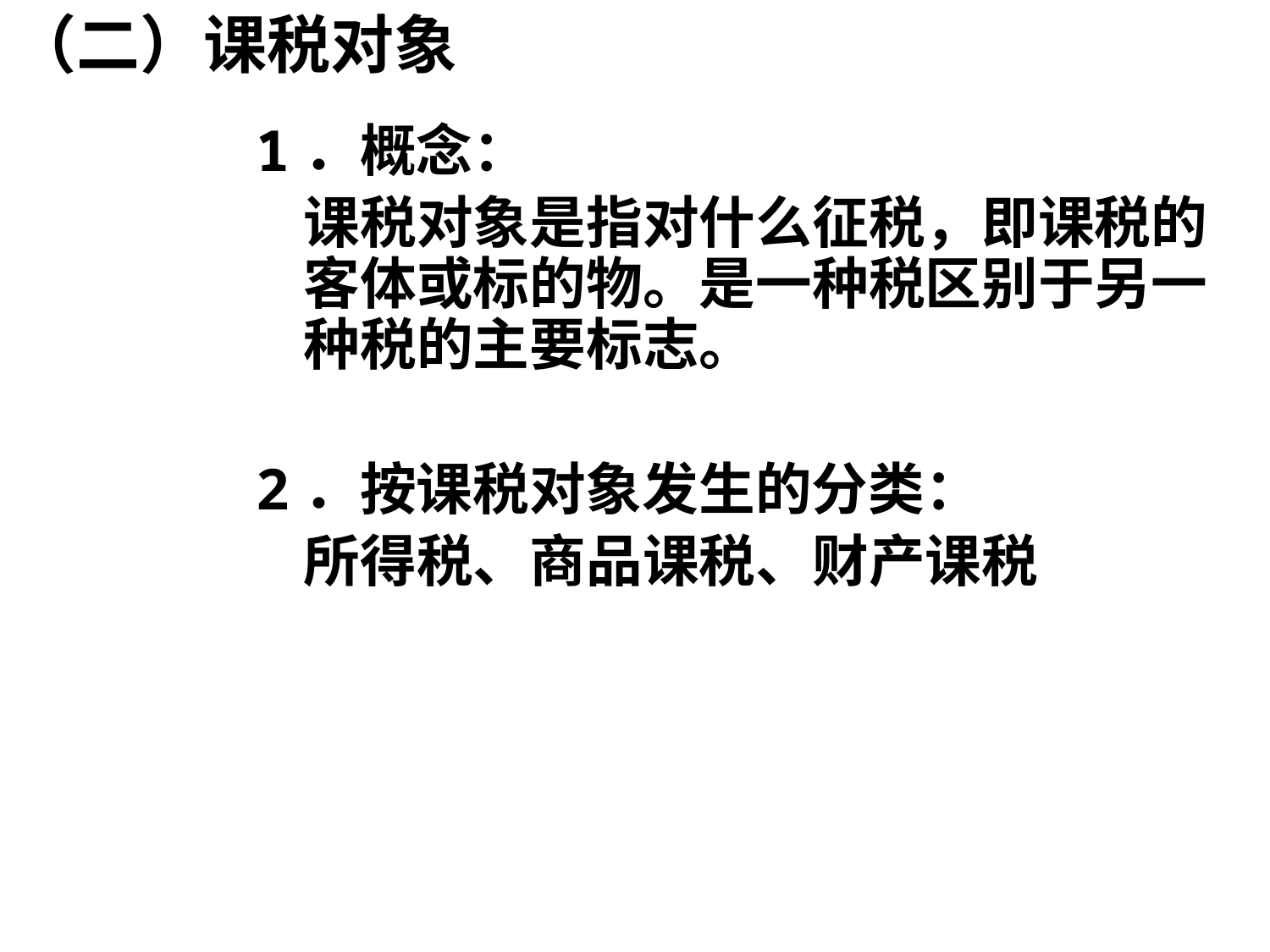

（二）课税对象
1．概念：
	课税对象是指对什么征税，即课税的客体或标的物。是一种税区别于另一种税的主要标志。

2．按课税对象发生的分类：
	所得税、商品课税、财产课税